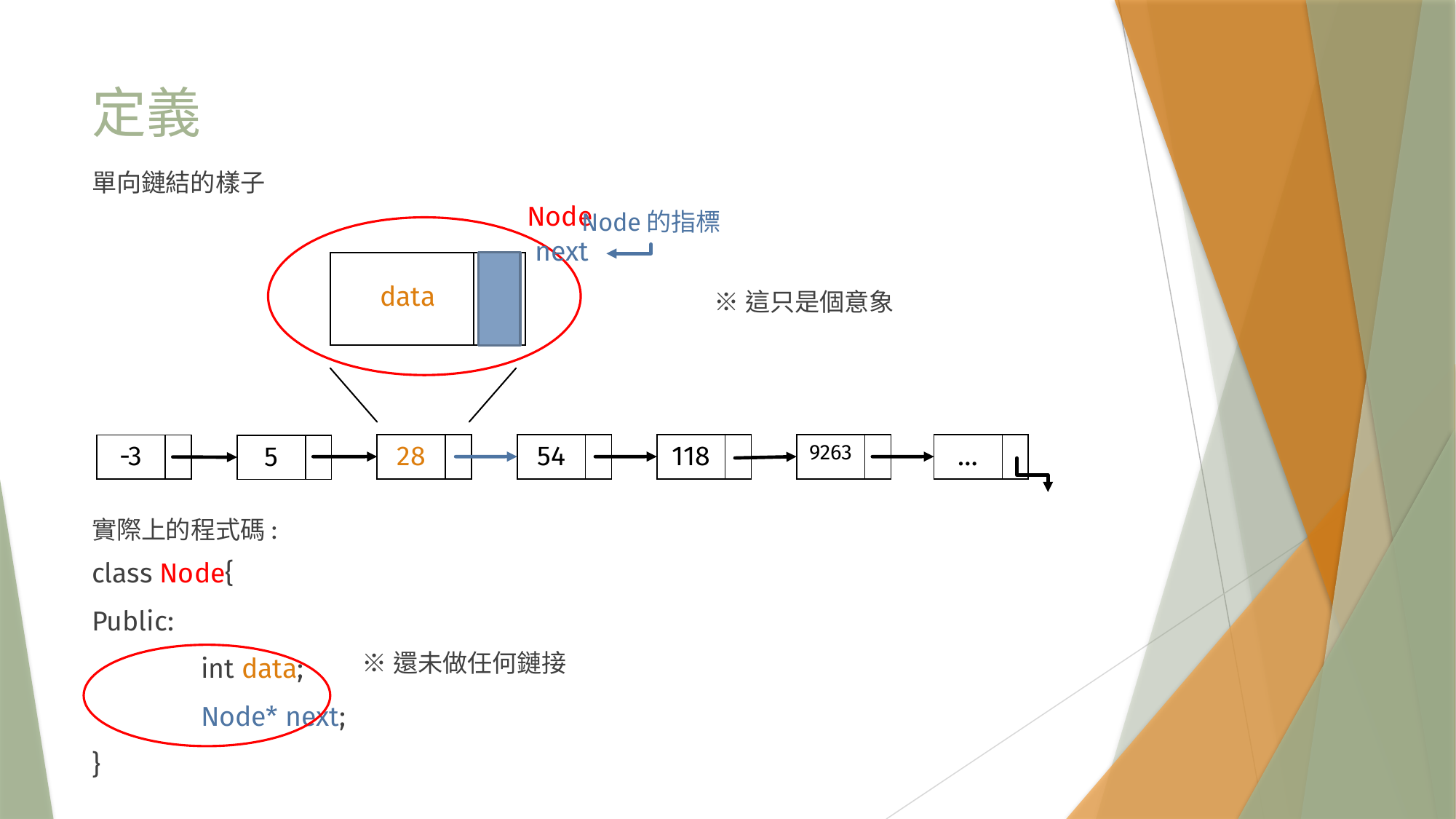

# 定義
單向鏈結的樣子
Node
Node的指標

next
|  |  |
| --- | --- |

data
※這只是個意象
| 28 |  |
| --- | --- |
| 54 |  |
| --- | --- |
| 118 |  |
| --- | --- |
| 9263 |  |
| --- | --- |
| … |  |
| --- | --- |
| -3 |  |
| --- | --- |
| 5 |  |
| --- | --- |
實際上的程式碼:
class Node{
Public:
	int data;
	Node* next;
}
※還未做任何鏈接